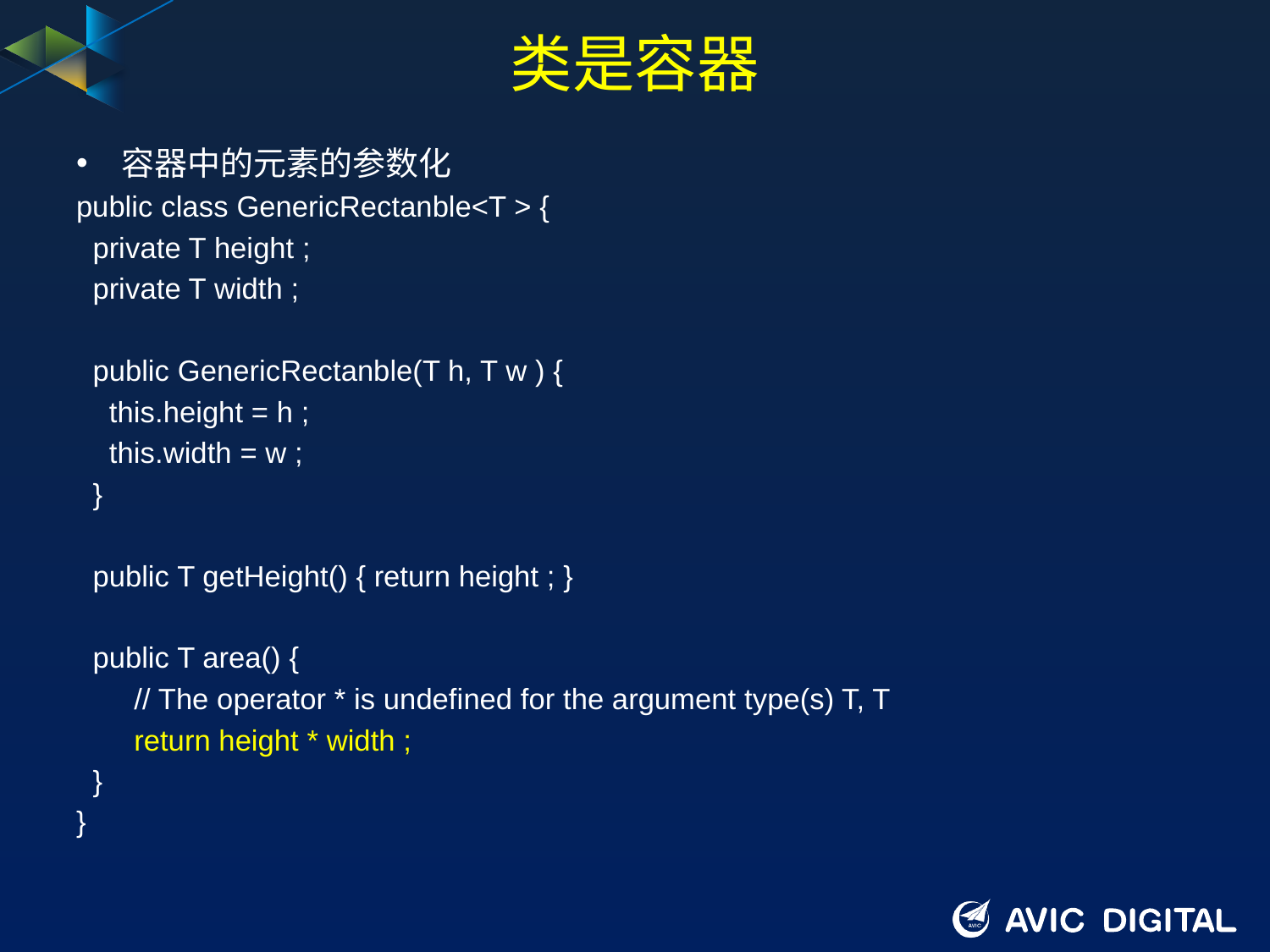

# 类是容器
容器中的元素的参数化
public class GenericRectanble<T > {
  private T height ;
  private T width ;

  public GenericRectanble(T h, T w ) {
    this.height = h ;
    this.width = w ;
  }

  public T getHeight() { return height ; }

  public T area() {
       // The operator * is undefined for the argument type(s) T, T
       return height * width ;
  }
}